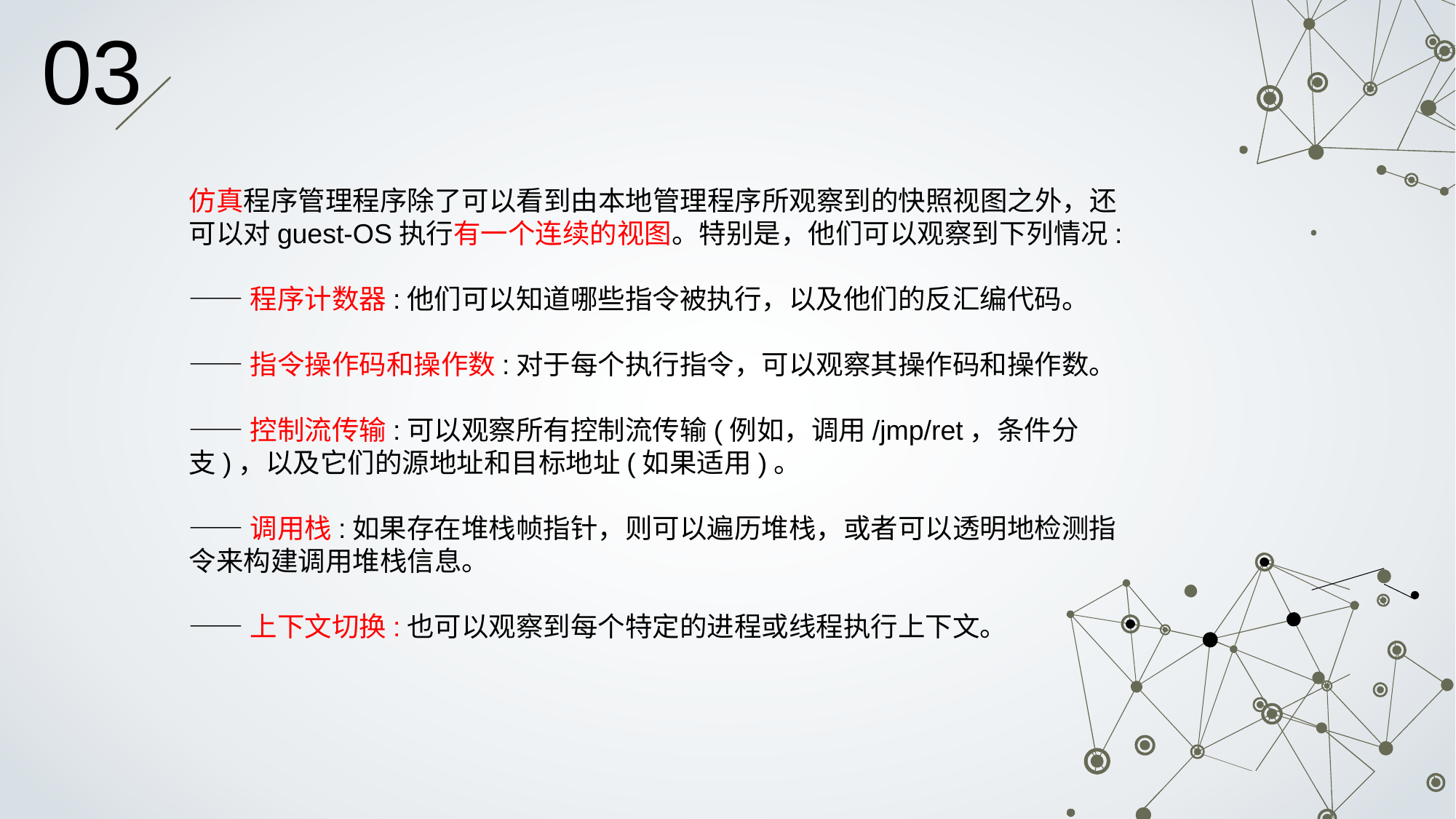

03
仿真程序管理程序除了可以看到由本地管理程序所观察到的快照视图之外，还可以对guest-OS执行有一个连续的视图。特别是，他们可以观察到下列情况:

——程序计数器:他们可以知道哪些指令被执行，以及他们的反汇编代码。

——指令操作码和操作数:对于每个执行指令，可以观察其操作码和操作数。

——控制流传输:可以观察所有控制流传输(例如，调用/jmp/ret，条件分支)，以及它们的源地址和目标地址(如果适用)。

——调用栈:如果存在堆栈帧指针，则可以遍历堆栈，或者可以透明地检测指令来构建调用堆栈信息。

——上下文切换:也可以观察到每个特定的进程或线程执行上下文。